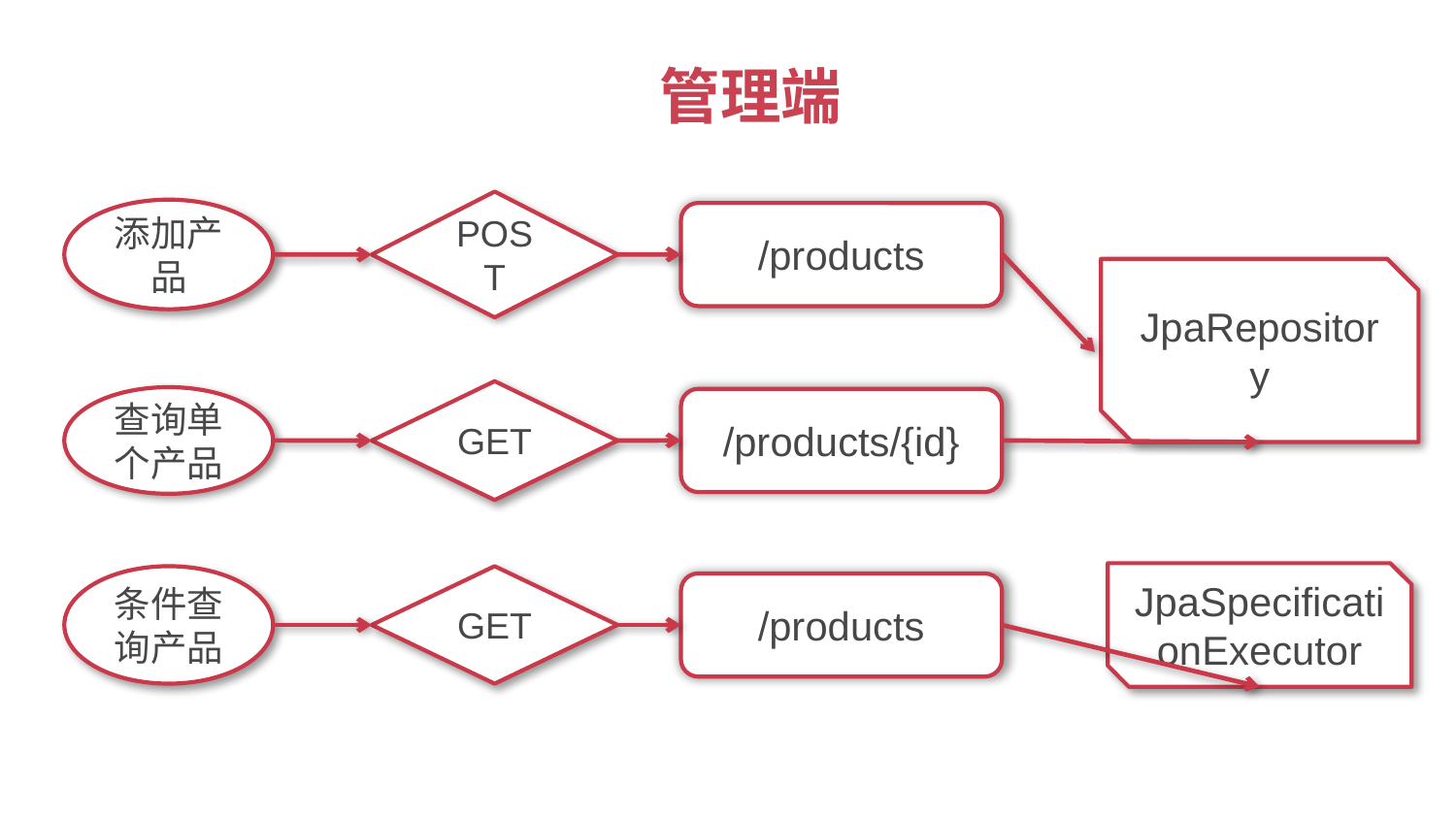

管理端
POST
添加产品
/products
JpaRepository
GET
查询单个产品
/products/{id}
JpaSpecificationExecutor
条件查询产品
GET
/products